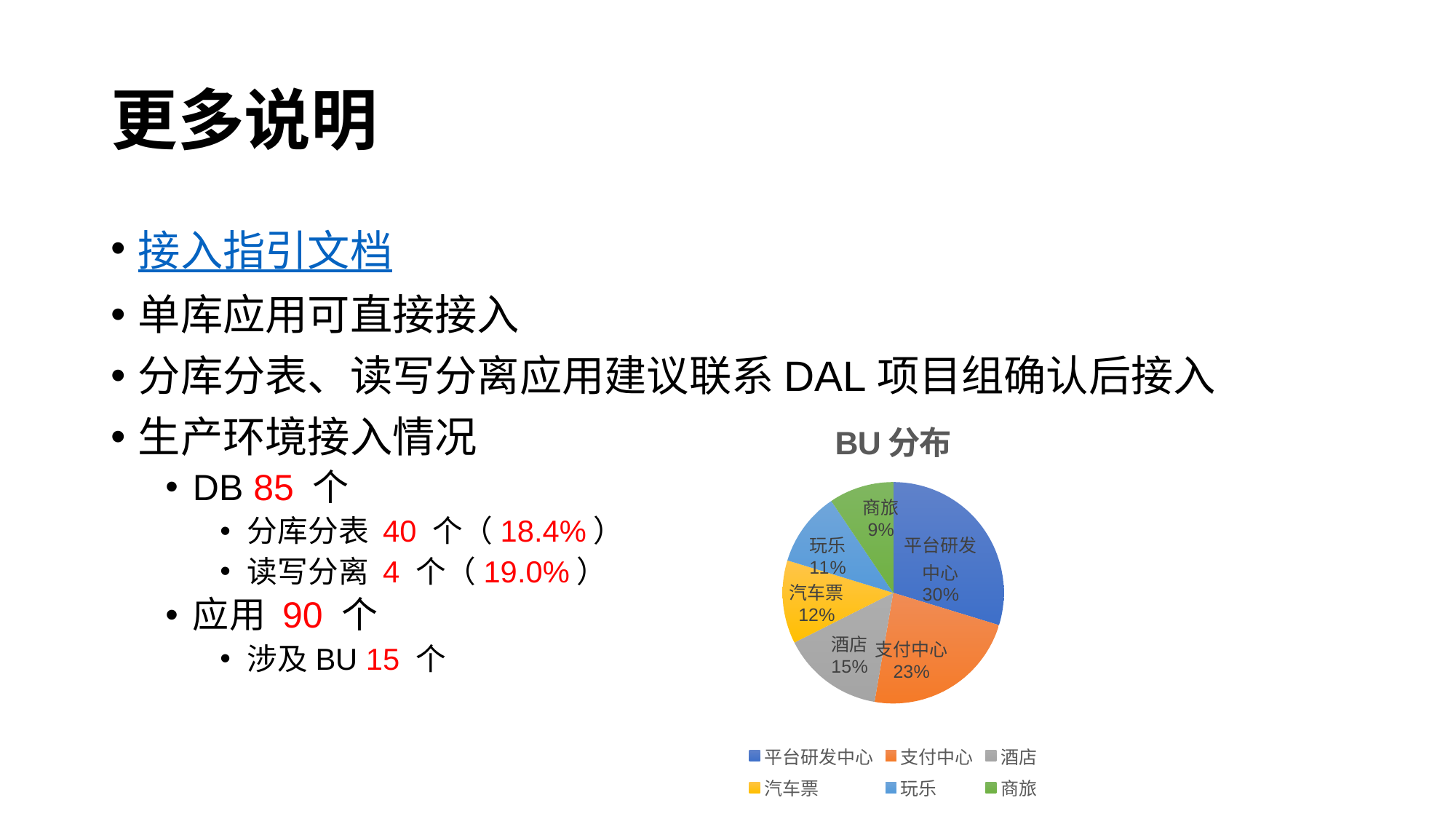

# 更多说明
接入指引文档
单库应用可直接接入
分库分表、读写分离应用建议联系DAL项目组确认后接入
生产环境接入情况
DB 85 个
分库分表 40 个（18.4%）
读写分离 4 个（19.0%）
应用 90 个
涉及BU 15 个

### Chart:

| Category | BU分布 |
|---|---|
| 平台研发中心 | 22.0 |
| 支付中心 | 17.0 |
| 酒店 | 11.0 |
| 汽车票 | 9.0 |
| 玩乐 | 8.0 |
| 商旅 | 7.0 |